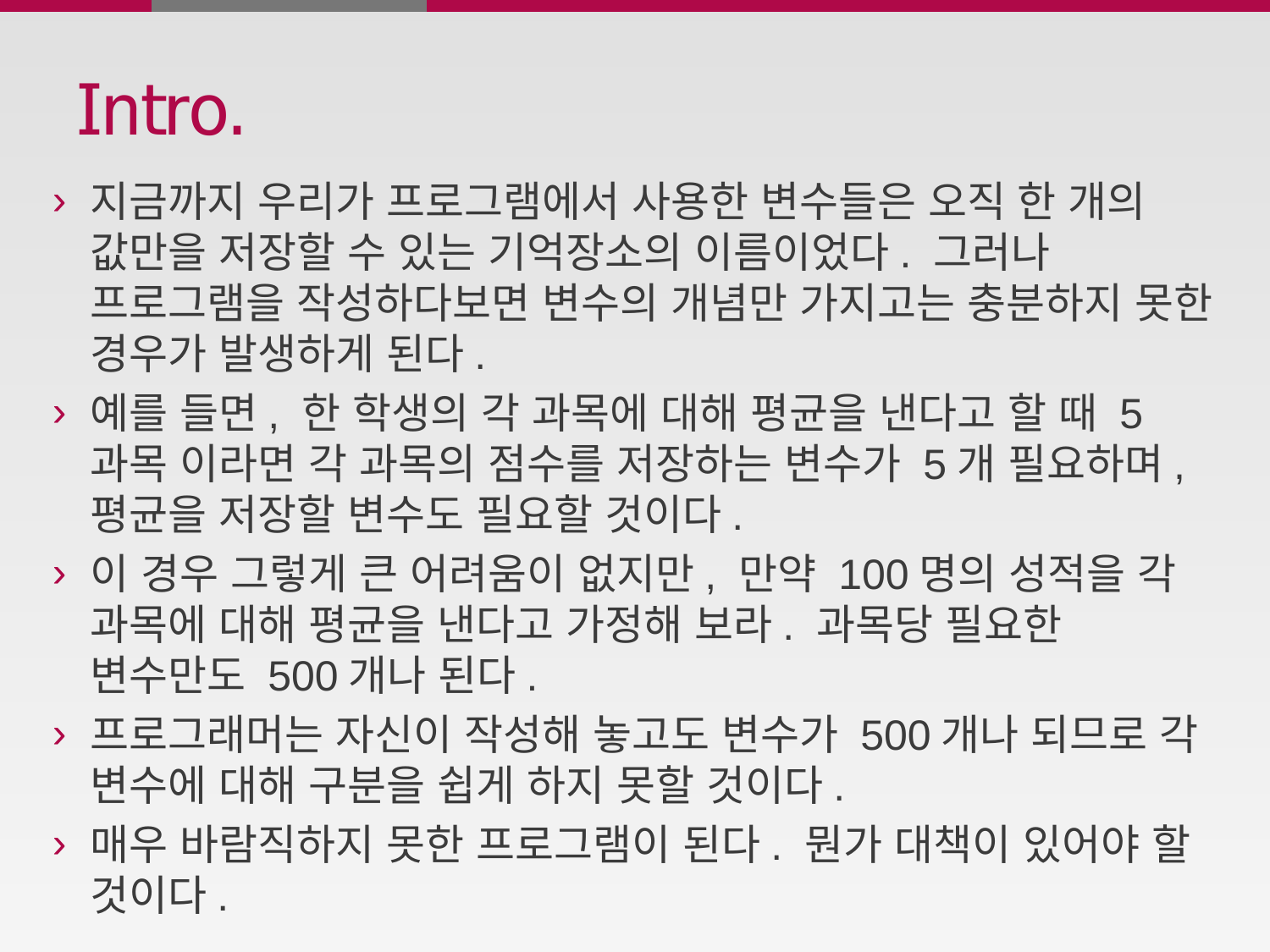

# Intro.
지금까지 우리가 프로그램에서 사용한 변수들은 오직 한 개의 값만을 저장할 수 있는 기억장소의 이름이었다. 그러나 프로그램을 작성하다보면 변수의 개념만 가지고는 충분하지 못한 경우가 발생하게 된다.
예를 들면, 한 학생의 각 과목에 대해 평균을 낸다고 할 때 5과목 이라면 각 과목의 점수를 저장하는 변수가 5개 필요하며, 평균을 저장할 변수도 필요할 것이다.
이 경우 그렇게 큰 어려움이 없지만, 만약 100명의 성적을 각 과목에 대해 평균을 낸다고 가정해 보라. 과목당 필요한 변수만도 500개나 된다.
프로그래머는 자신이 작성해 놓고도 변수가 500개나 되므로 각 변수에 대해 구분을 쉽게 하지 못할 것이다.
매우 바람직하지 못한 프로그램이 된다. 뭔가 대책이 있어야 할 것이다.